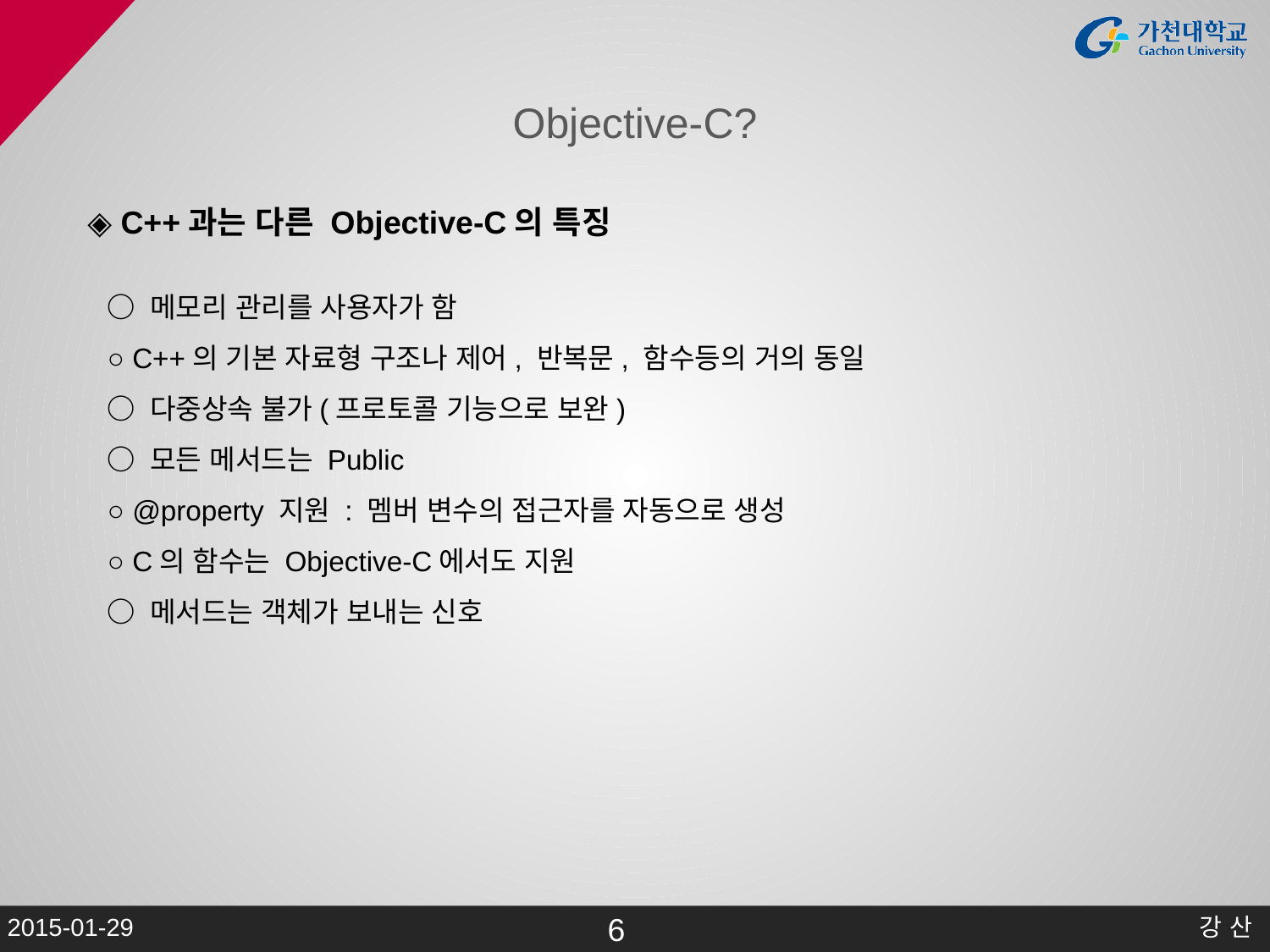

# Objective-C?
◈ C++과는 다른 Objective-C의 특징
○ 메모리 관리를 사용자가 함
○ C++의 기본 자료형 구조나 제어, 반복문, 함수등의 거의 동일
○ 다중상속 불가(프로토콜 기능으로 보완)
○ 모든 메서드는 Public
○ @property 지원 : 멤버 변수의 접근자를 자동으로 생성
○ C의 함수는 Objective-C에서도 지원
○ 메서드는 객체가 보내는 신호
2015-01-29
강 산